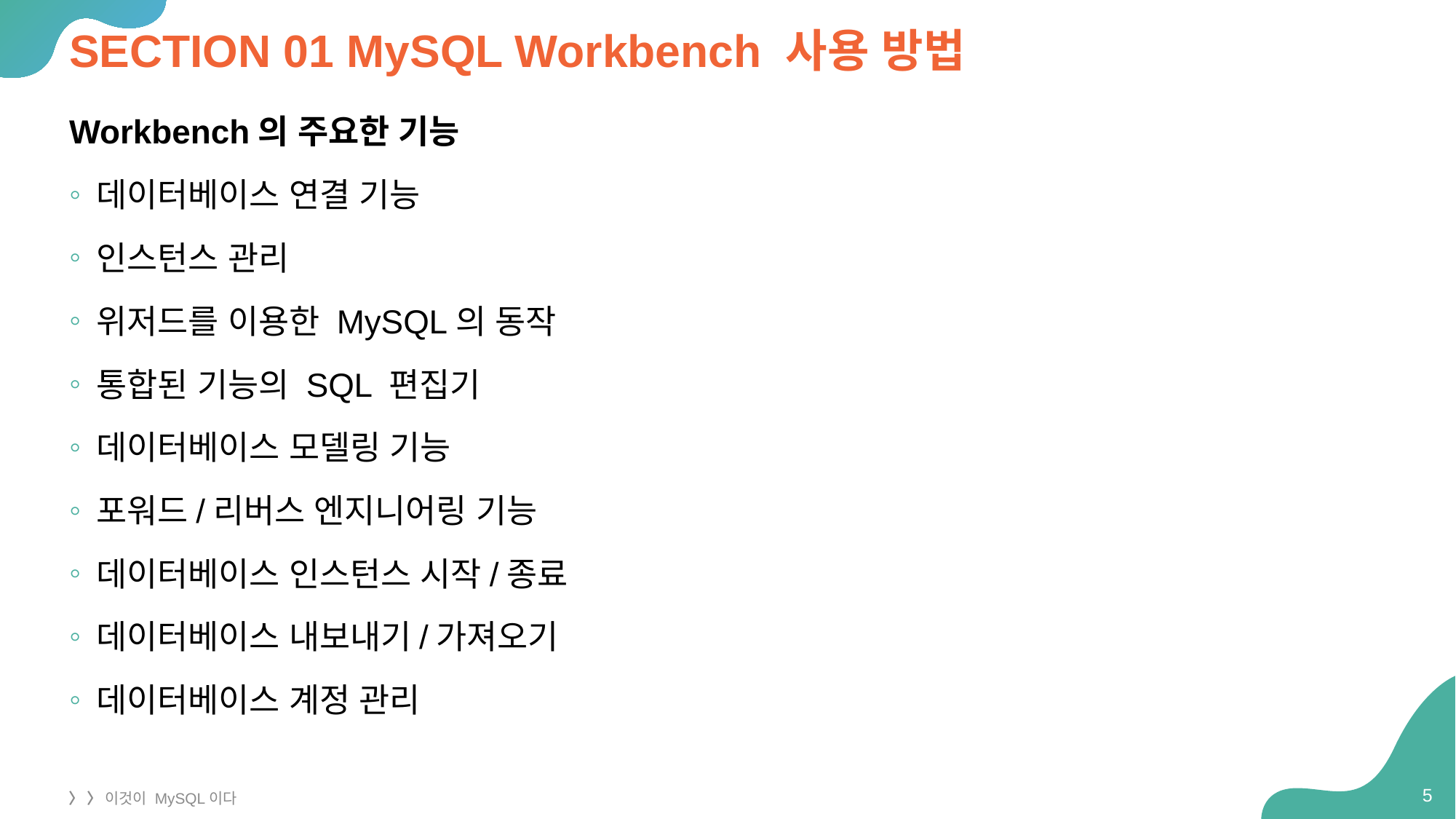

# SECTION 01 MySQL Workbench 사용 방법
Workbench의 주요한 기능
데이터베이스 연결 기능
인스턴스 관리
위저드를 이용한 MySQL의 동작
통합된 기능의 SQL 편집기
데이터베이스 모델링 기능
포워드/리버스 엔지니어링 기능
데이터베이스 인스턴스 시작/종료
데이터베이스 내보내기/가져오기
데이터베이스 계정 관리
5
〉 〉 이것이 MySQL이다